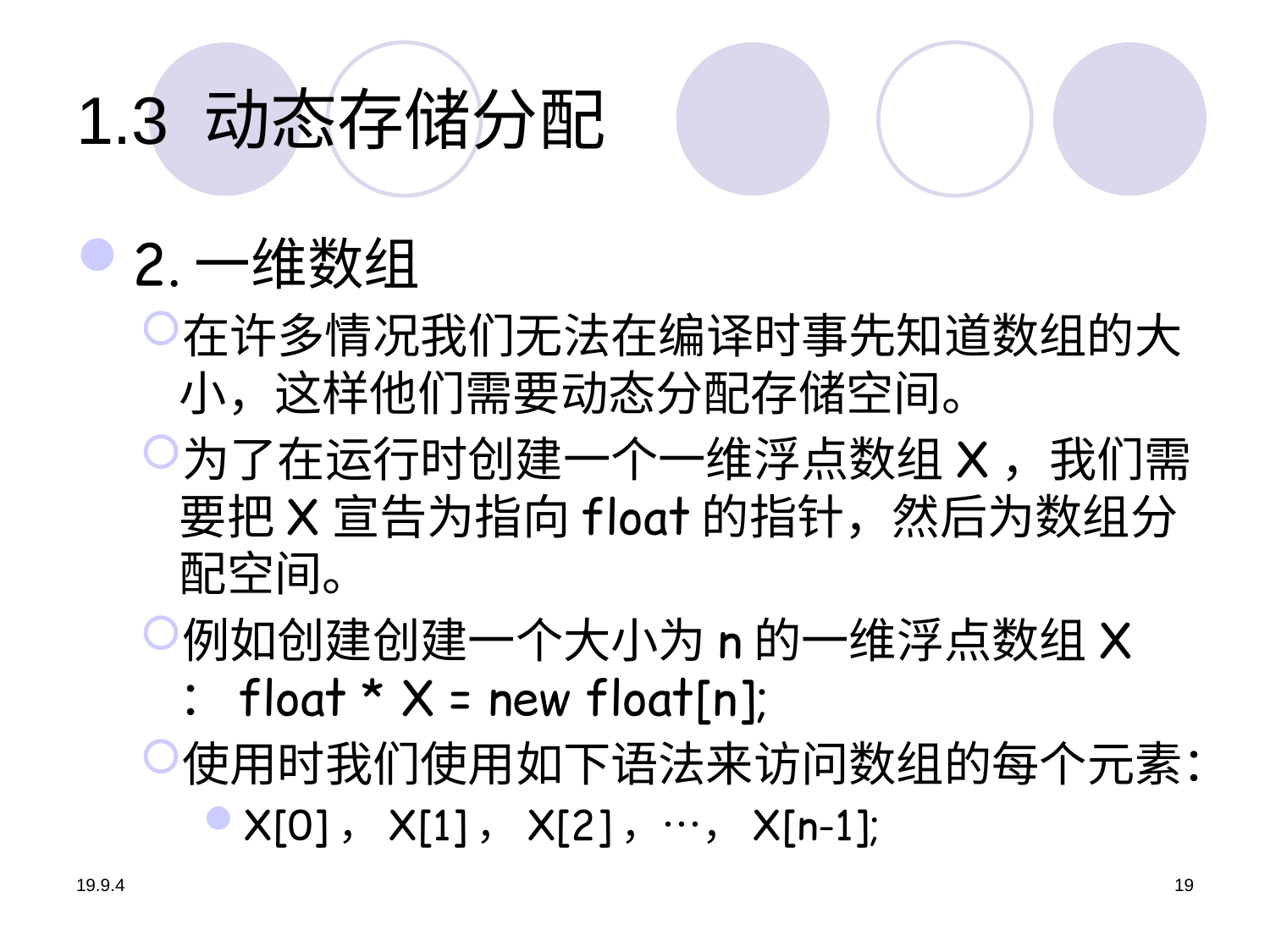

# 1.3	动态存储分配
2.一维数组
在许多情况我们无法在编译时事先知道数组的大小，这样他们需要动态分配存储空间。
为了在运行时创建一个一维浮点数组X，我们需要把X宣告为指向float的指针，然后为数组分配空间。
例如创建创建一个大小为n的一维浮点数组X ：float * X = new float[n];
使用时我们使用如下语法来访问数组的每个元素：
X[0]，X[1]，X[2]，…，X[n-1];
19.9.4
19